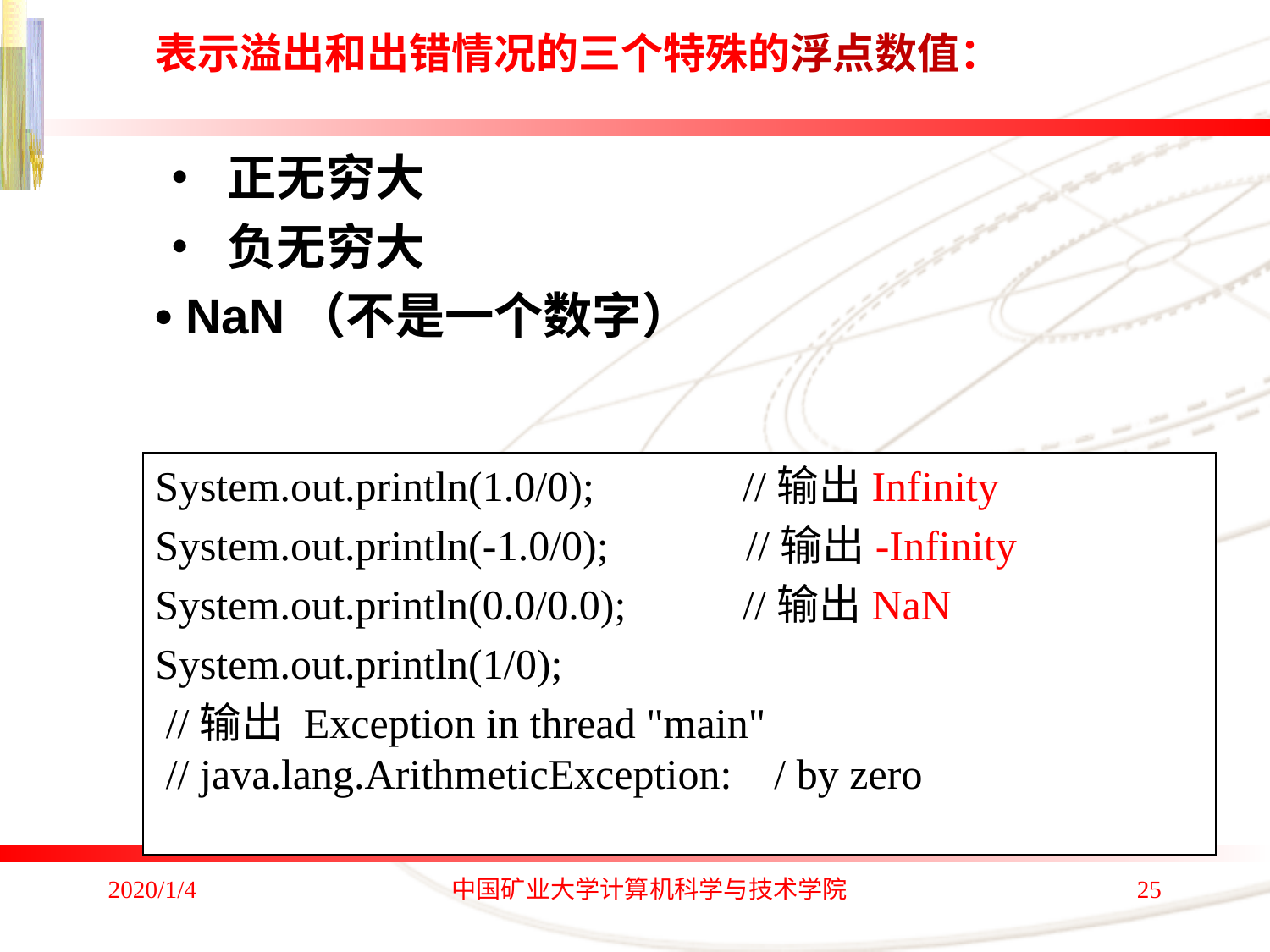

表示溢出和出错情况的三个特殊的浮点数值：

• 正无穷大
• 负无穷大
• NaN（不是一个数字）

System.out.println(1.0/0);              //输出Infinity
System.out.println(-1.0/0);             //输出-Infinity
System.out.println(0.0/0.0);           //输出NaN
System.out.println(1/0);
 //输出 Exception in thread "main"                                           // java.lang.ArithmeticException:    / by zero
2020/1/4
中国矿业大学计算机科学与技术学院
25